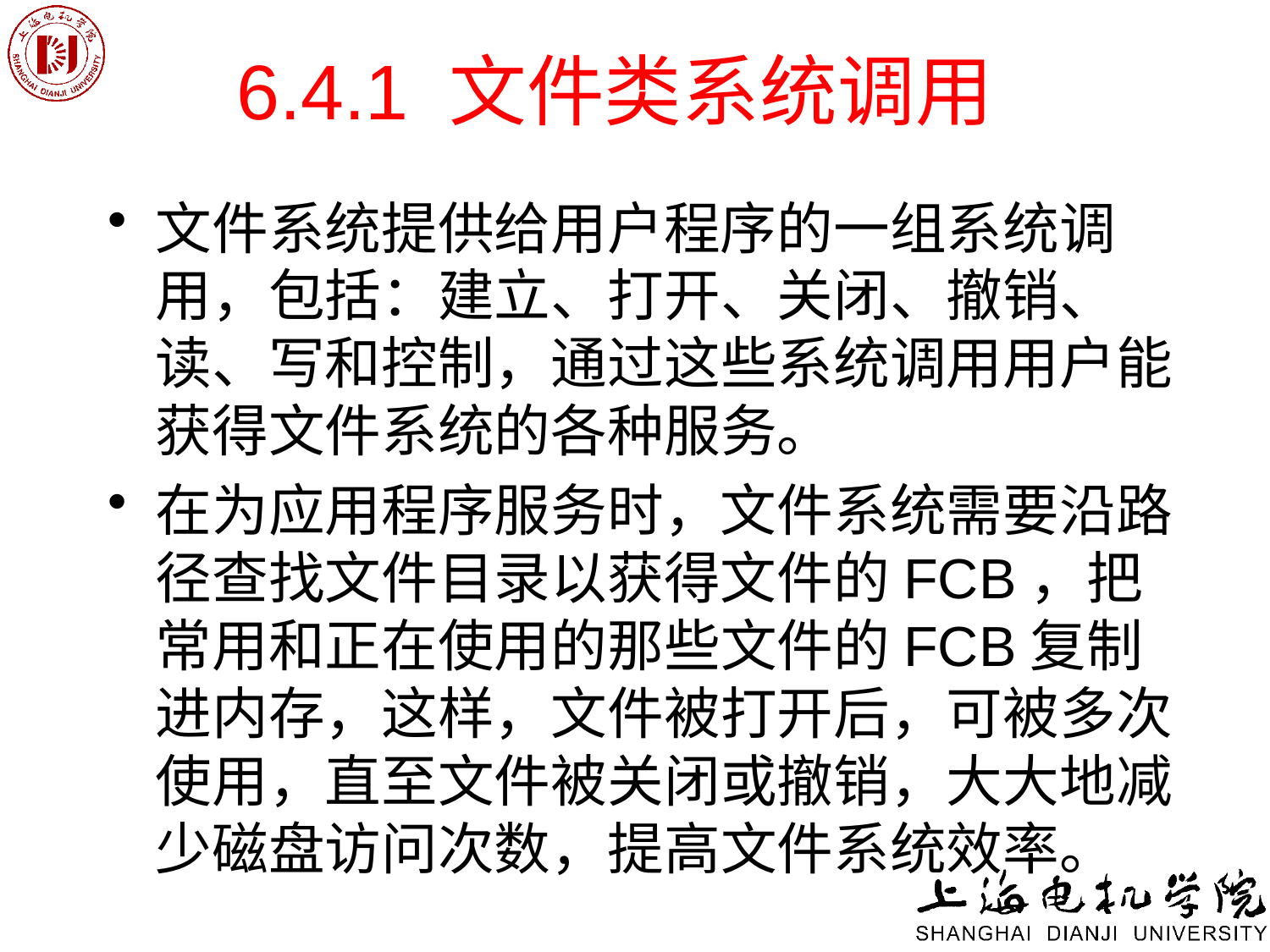

# 6.4.1 文件类系统调用
文件系统提供给用户程序的一组系统调用，包括：建立、打开、关闭、撤销、读、写和控制，通过这些系统调用用户能获得文件系统的各种服务。
在为应用程序服务时，文件系统需要沿路径查找文件目录以获得文件的FCB，把常用和正在使用的那些文件的FCB复制进内存，这样，文件被打开后，可被多次使用，直至文件被关闭或撤销，大大地减少磁盘访问次数，提高文件系统效率。